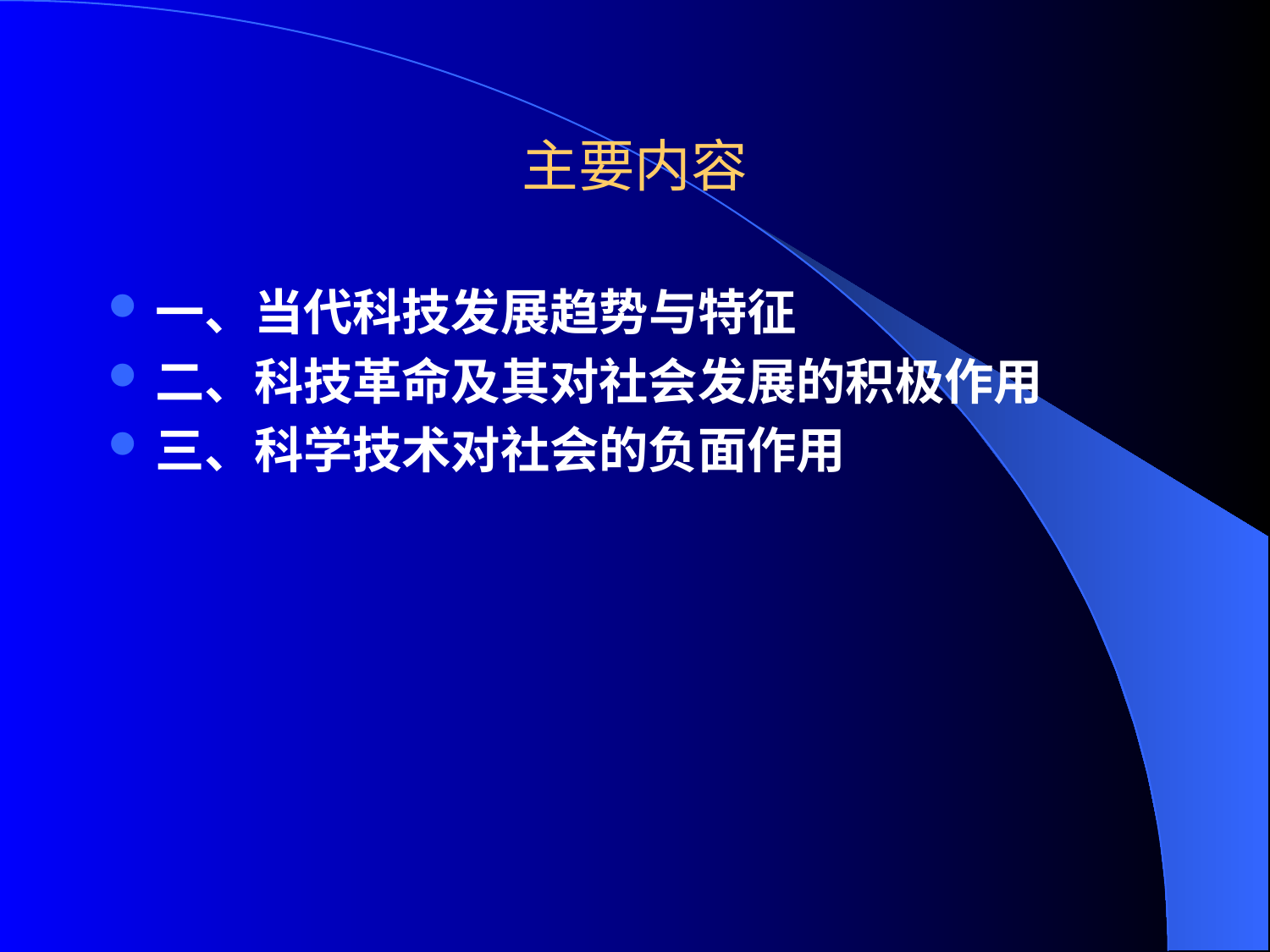

# 主要内容
一、当代科技发展趋势与特征
二、科技革命及其对社会发展的积极作用
三、科学技术对社会的负面作用